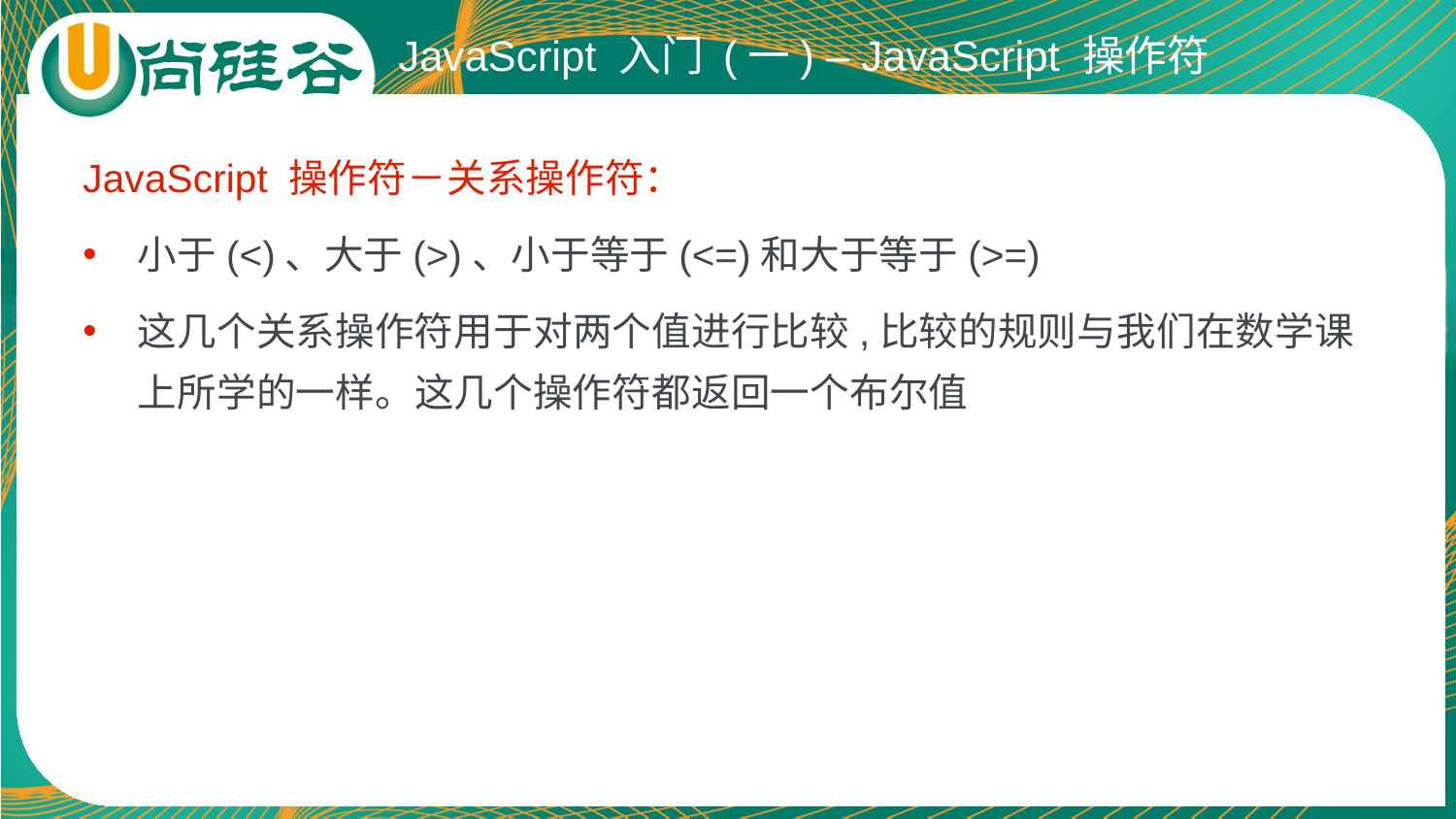

# JavaScript 入门 (一) – JavaScript 操作符
JavaScript 操作符－关系操作符：
小于(<)、大于(>)、小于等于(<=)和大于等于(>=)
这几个关系操作符用于对两个值进行比较,比较的规则与我们在数学课上所学的一样。这几个操作符都返回一个布尔值